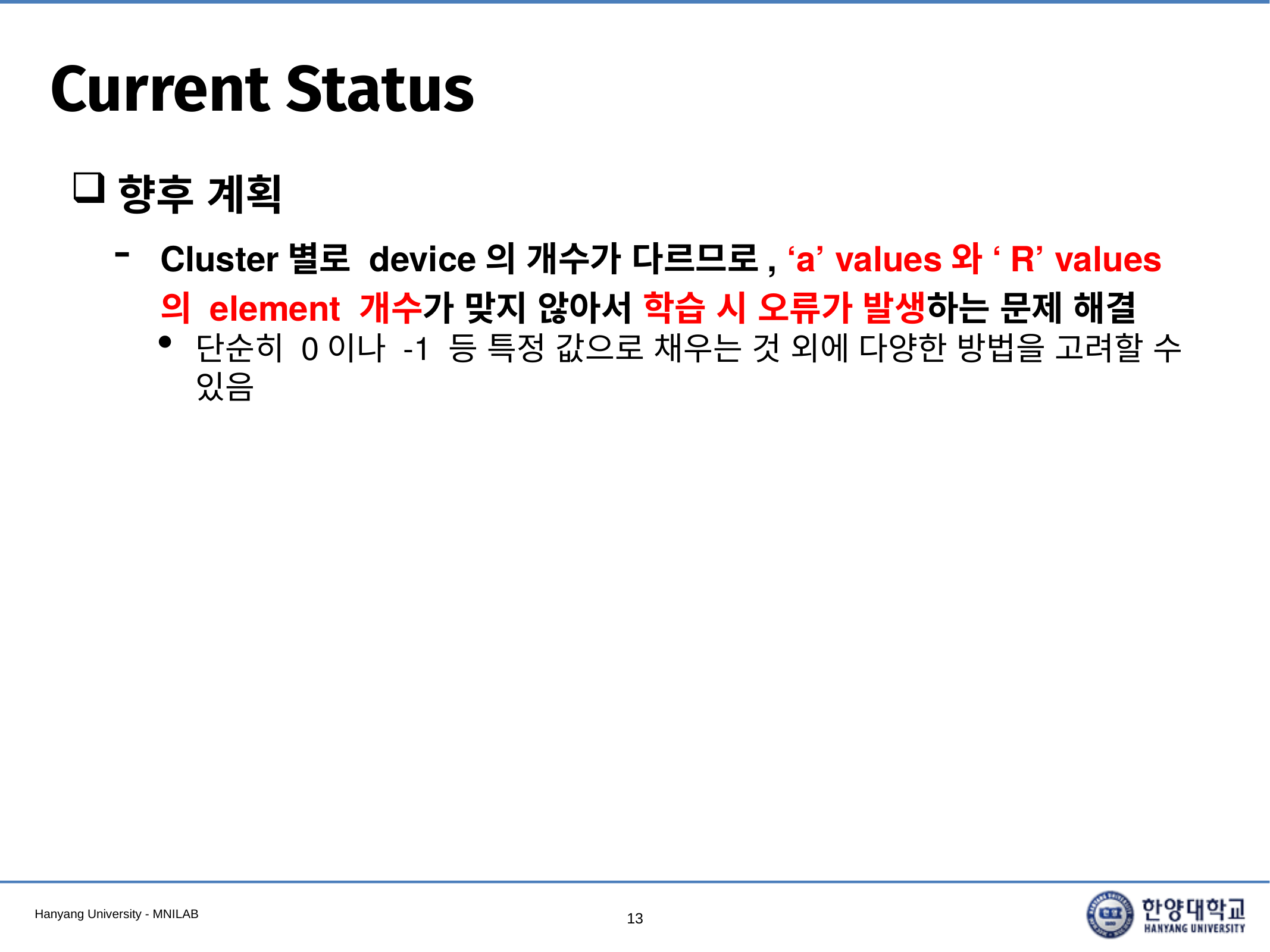

# Current Status
향후 계획
Cluster별로 device의 개수가 다르므로, ‘a’ values와 ‘R’ values의 element 개수가 맞지 않아서 학습 시 오류가 발생하는 문제 해결
단순히 0이나 -1 등 특정 값으로 채우는 것 외에 다양한 방법을 고려할 수 있음

13